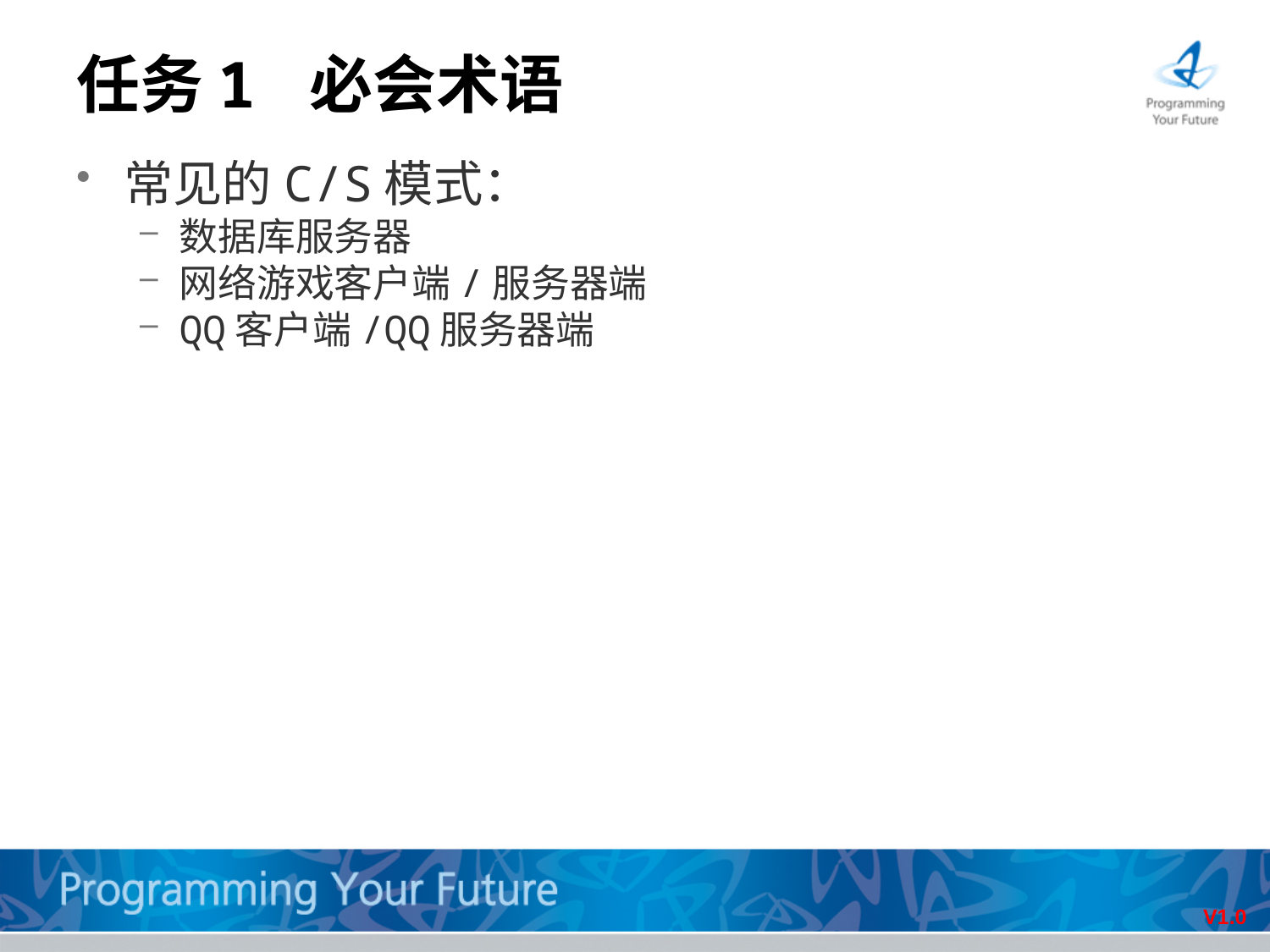

# 任务1 必会术语
常见的C/S模式：
数据库服务器
网络游戏客户端/服务器端
QQ客户端/QQ服务器端